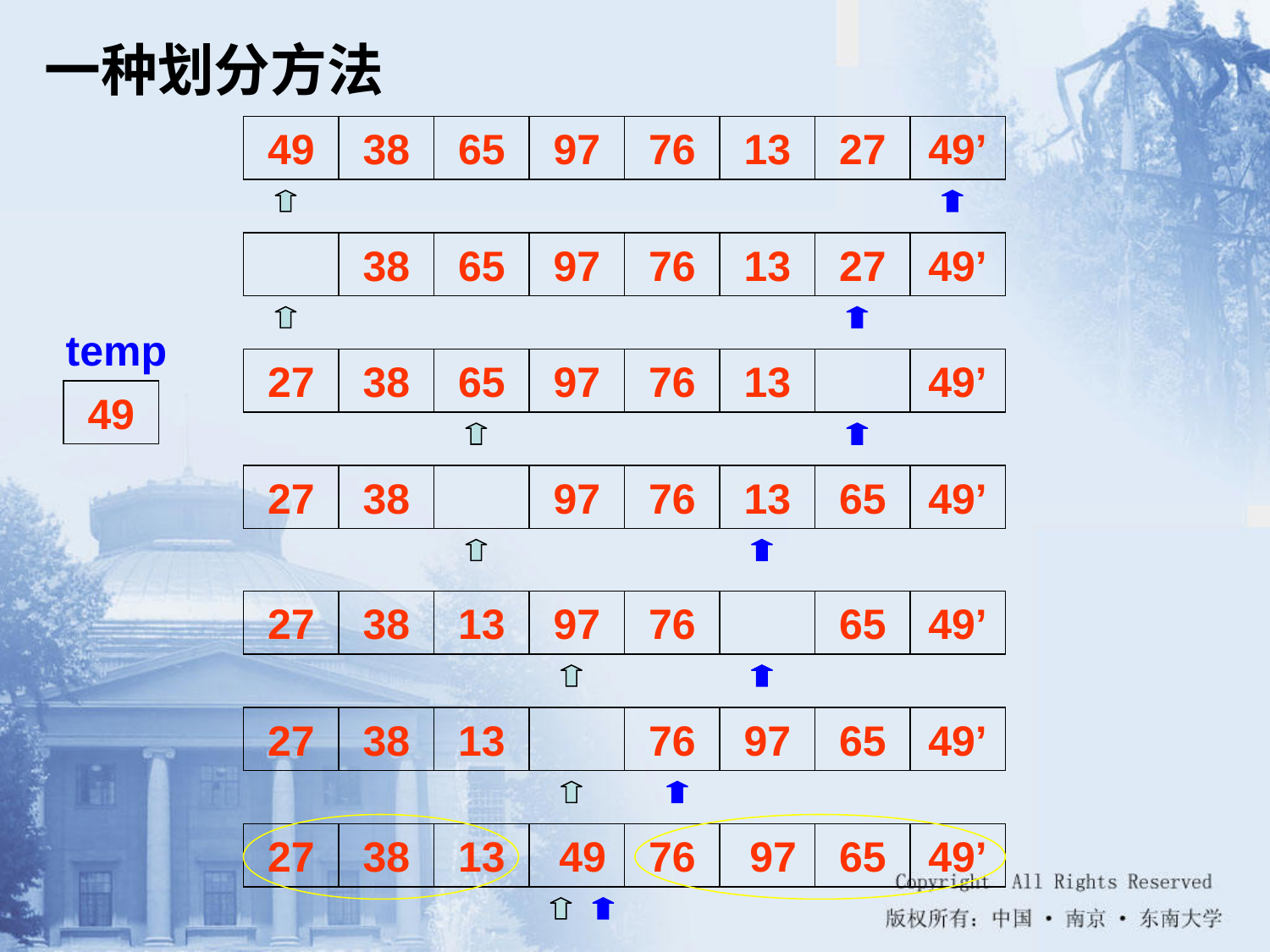

# 一种划分方法
49
38
65
97
76
13
27
49’

38
65
97
76
13
27
49’

temp
27
38
65
97
76
13

49’
49

27
38

97
76
13
65
49’

27
38
13
97
76

65
49’

27
38
13

76
97
65
49’

27
38
13
 49
76
 97
65
49’